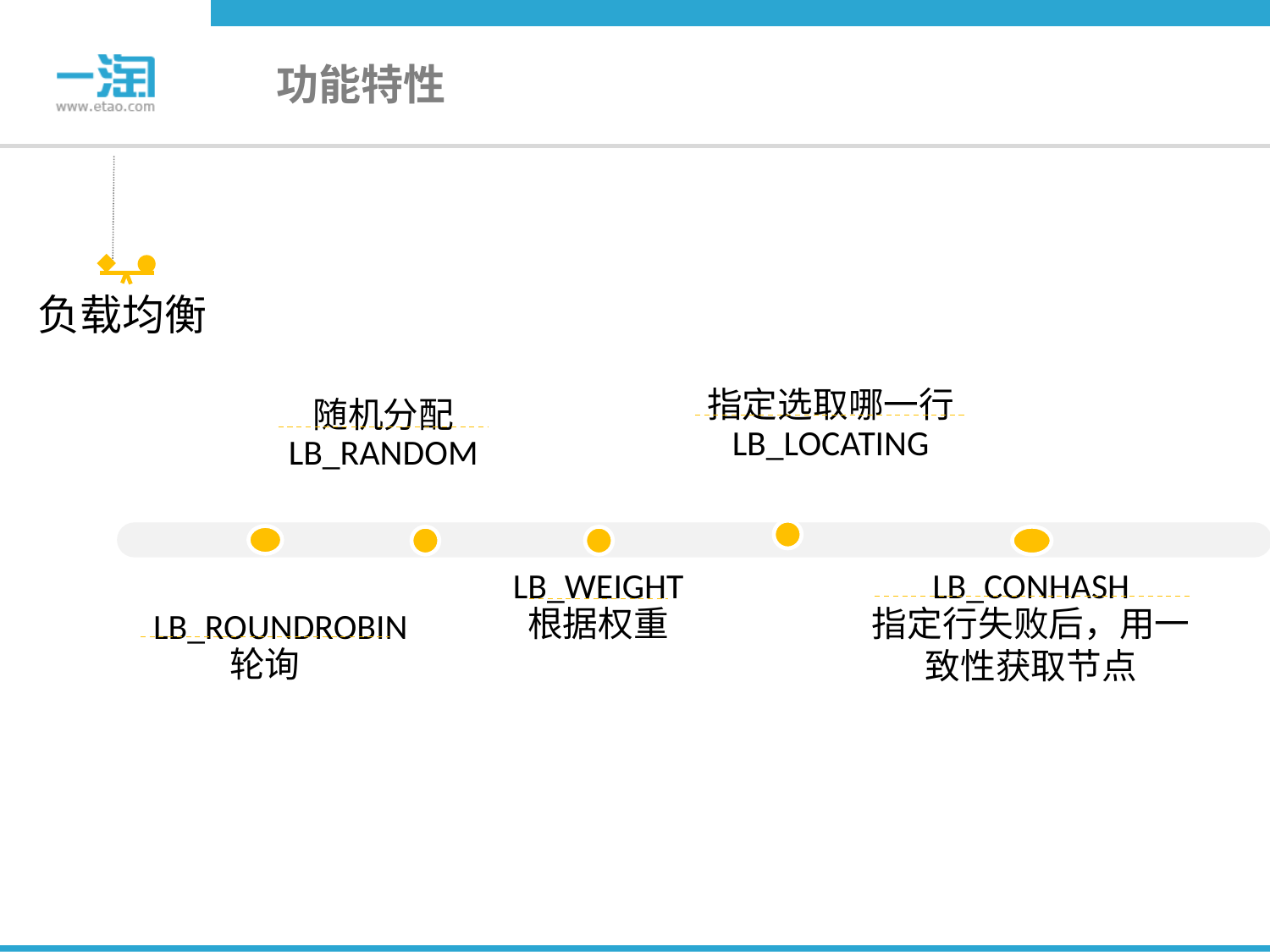

# 功能特性

负载均衡
指定选取哪一行
LB_LOCATING
随机分配
LB_RANDOM

LB_ROUNDROBIN
轮询

LB_WEIGHT
根据权重

LB_CONHASH
指定行失败后，用一致性获取节点